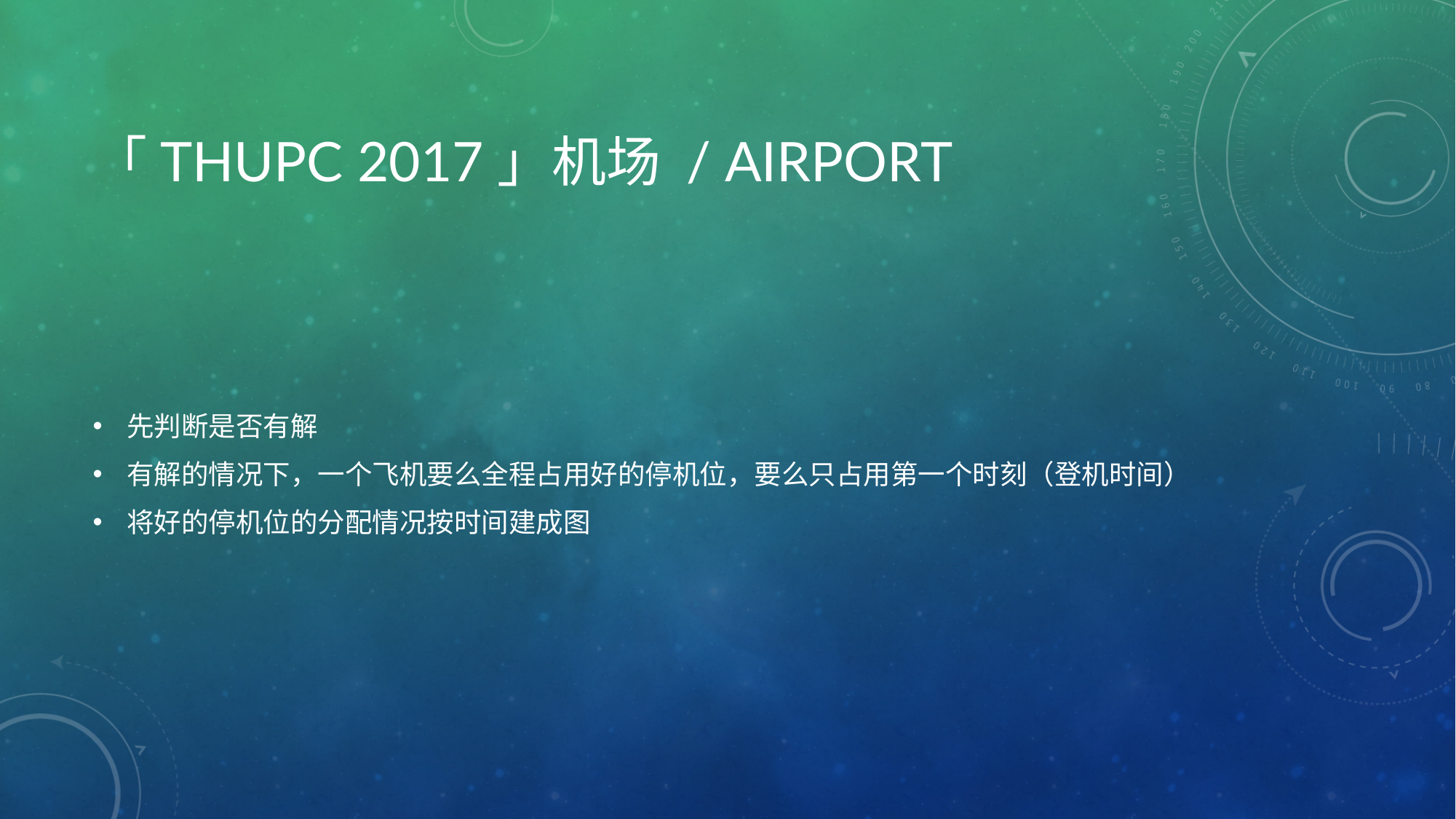

# 「THUPC 2017」机场 / Airport
先判断是否有解
有解的情况下，一个飞机要么全程占用好的停机位，要么只占用第一个时刻（登机时间）
将好的停机位的分配情况按时间建成图